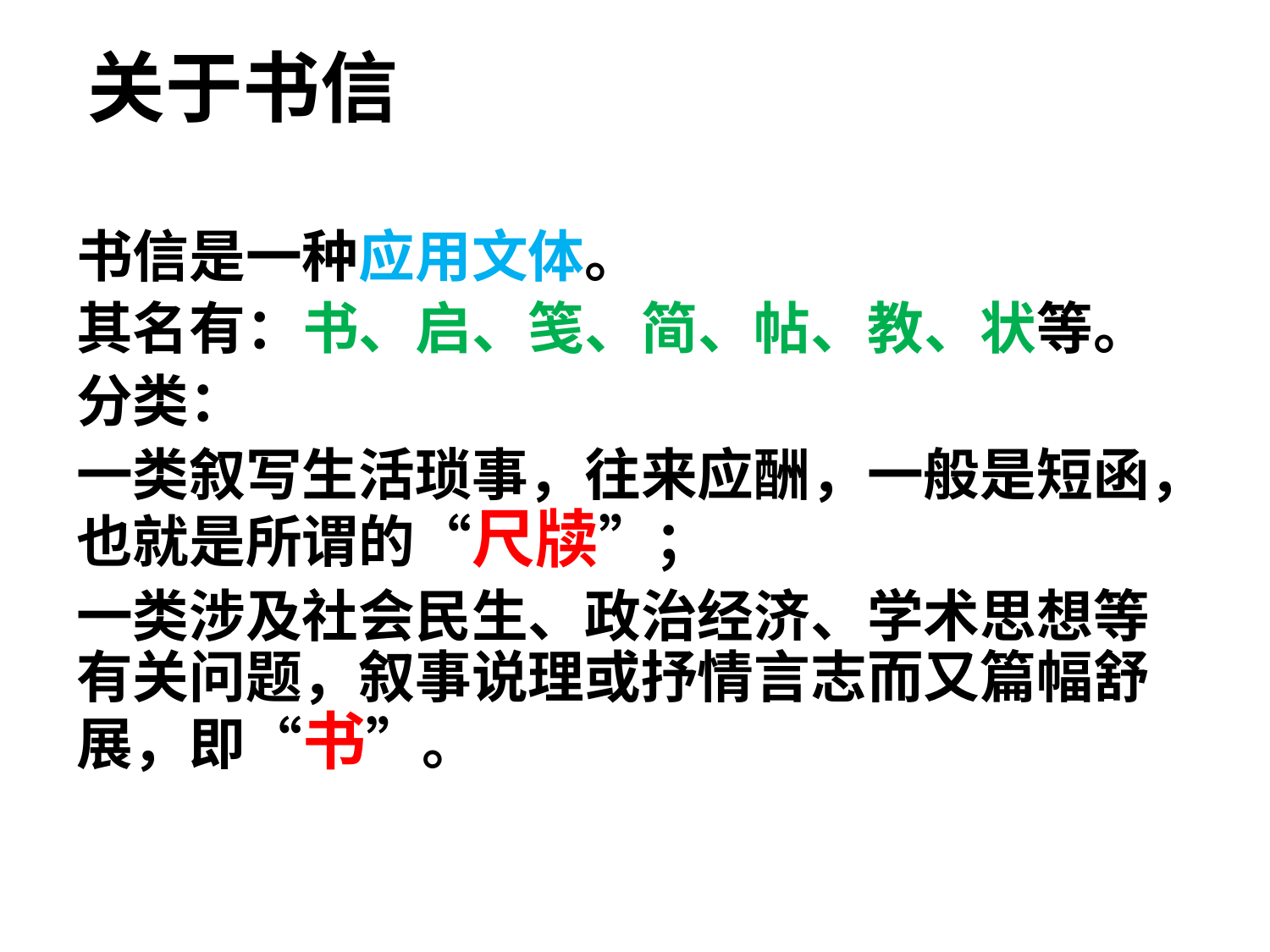

# 关于书信
书信是一种应用文体。
其名有：书、启、笺、简、帖、教、状等。
分类：
一类叙写生活琐事，往来应酬，一般是短函，也就是所谓的“尺牍”；
一类涉及社会民生、政治经济、学术思想等有关问题，叙事说理或抒情言志而又篇幅舒展，即“书”。